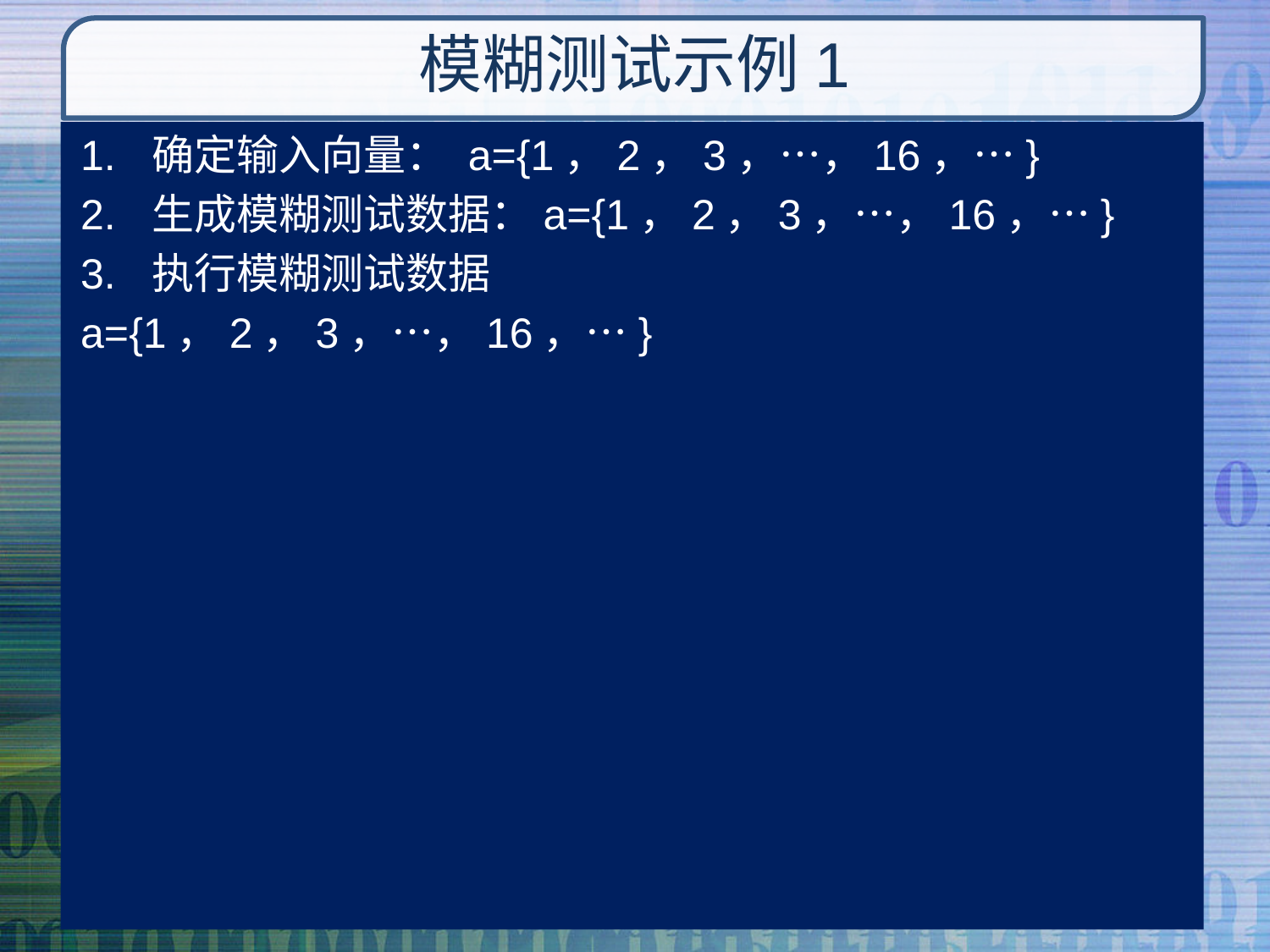

# 模糊测试示例1
确定输入向量： a={1，2，3，…，16，…}
生成模糊测试数据：a={1，2，3，…，16，…}
执行模糊测试数据
a={1，2，3，…，16，…}